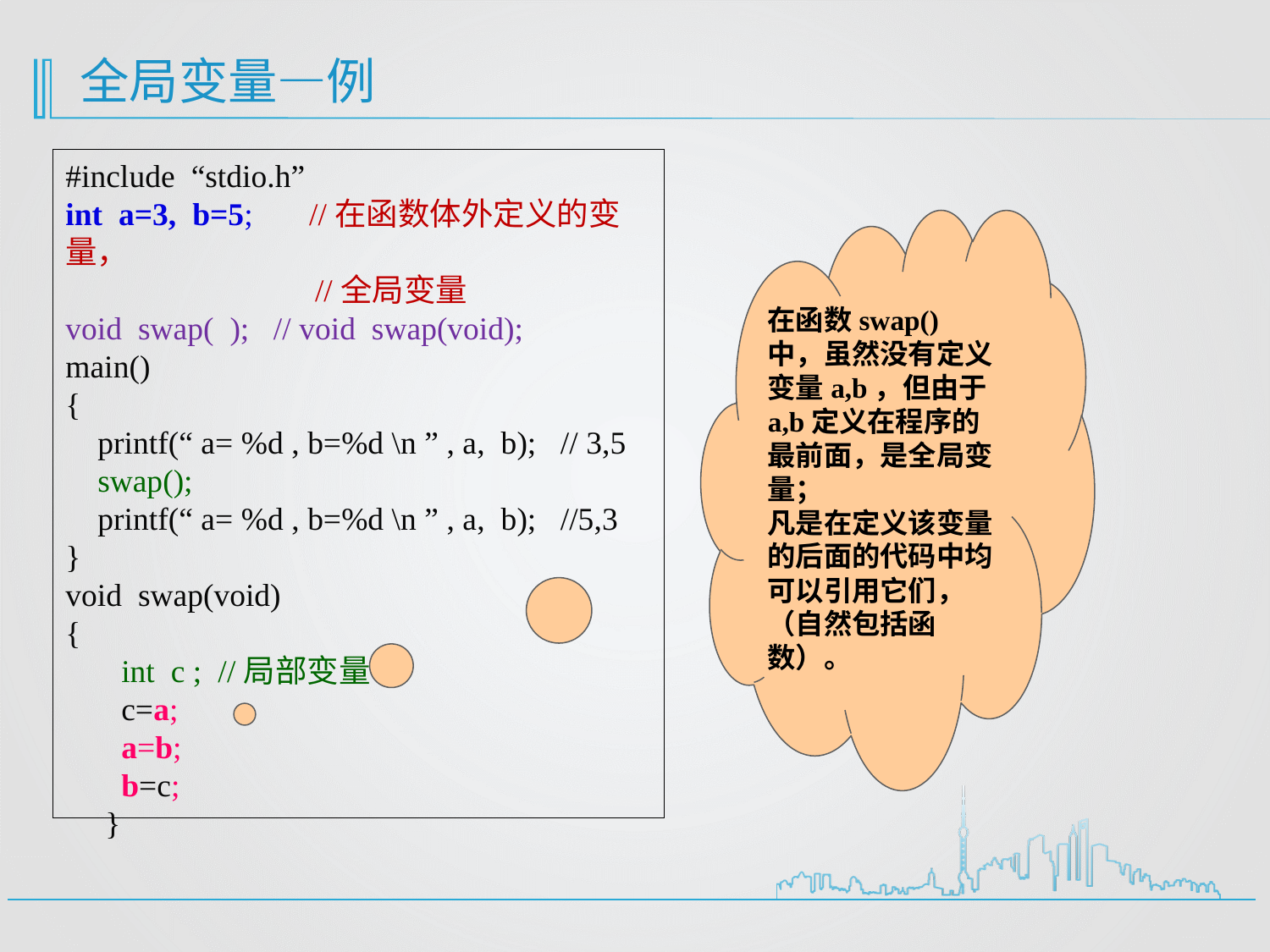

# 全局变量—例
#include  “stdio.h”
int  a=3,  b=5;       //在函数体外定义的变量，
                               //全局变量
void  swap(  );   // void  swap(void);
main()
{
    printf(“ a= %d , b=%d \n ” , a,  b);   // 3,5
    swap();
    printf(“ a= %d , b=%d \n ” , a,  b);   //5,3
}
void  swap(void)
{
  int  c ;  //局部变量
  c=a;
  a=b;
  b=c;
}

在函数swap()中，虽然没有定义变量a,b，但由于a,b定义在程序的最前面，是全局变量；
凡是在定义该变量的后面的代码中均可以引用它们，（自然包括函数）。